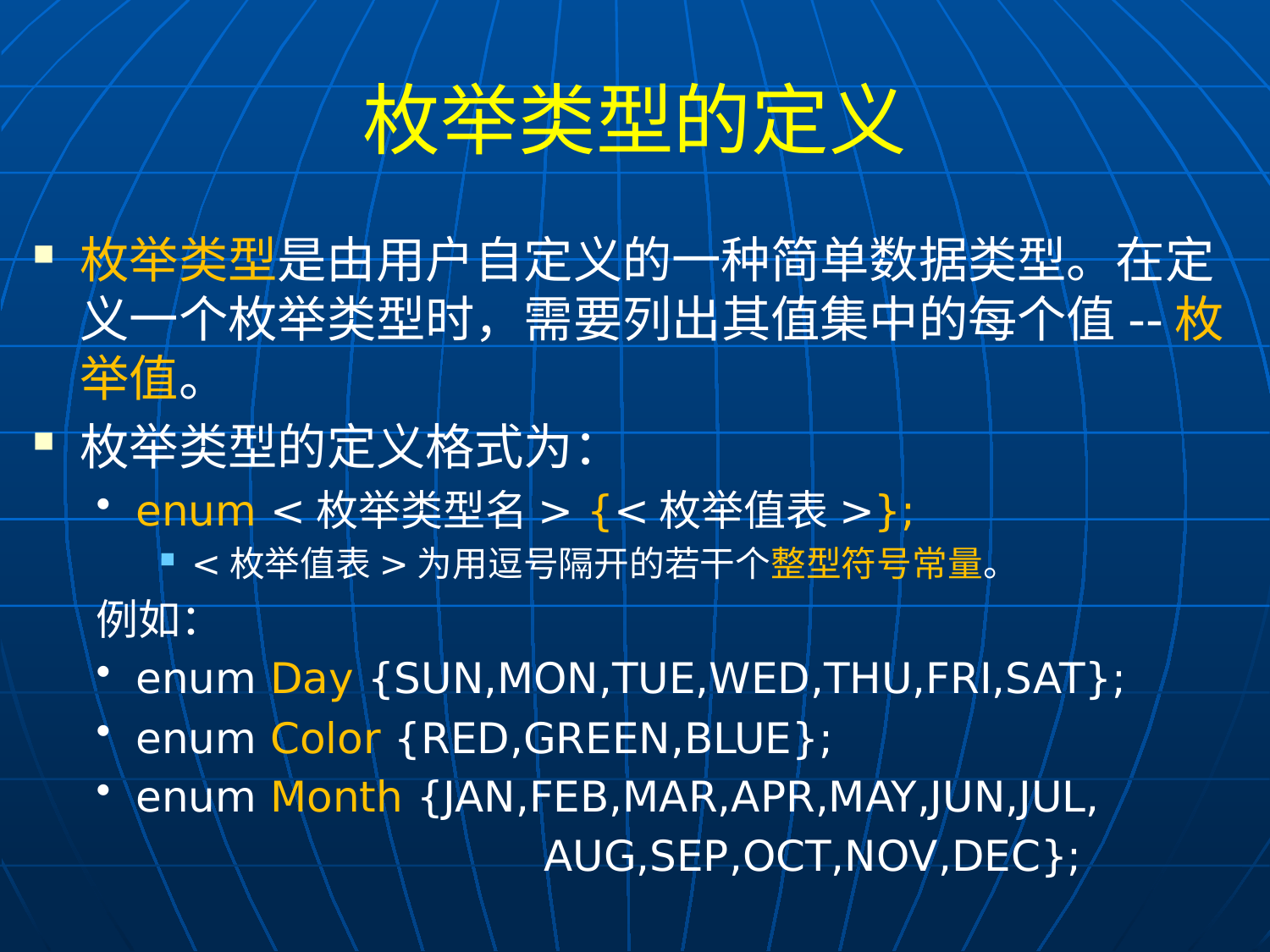

# 枚举类型的定义
枚举类型是由用户自定义的一种简单数据类型。在定义一个枚举类型时，需要列出其值集中的每个值--枚举值。
枚举类型的定义格式为：
enum <枚举类型名> {<枚举值表>};
<枚举值表>为用逗号隔开的若干个整型符号常量。
例如：
enum Day {SUN,MON,TUE,WED,THU,FRI,SAT};
enum Color {RED,GREEN,BLUE};
enum Month {JAN,FEB,MAR,APR,MAY,JUN,JUL,
				  AUG,SEP,OCT,NOV,DEC};